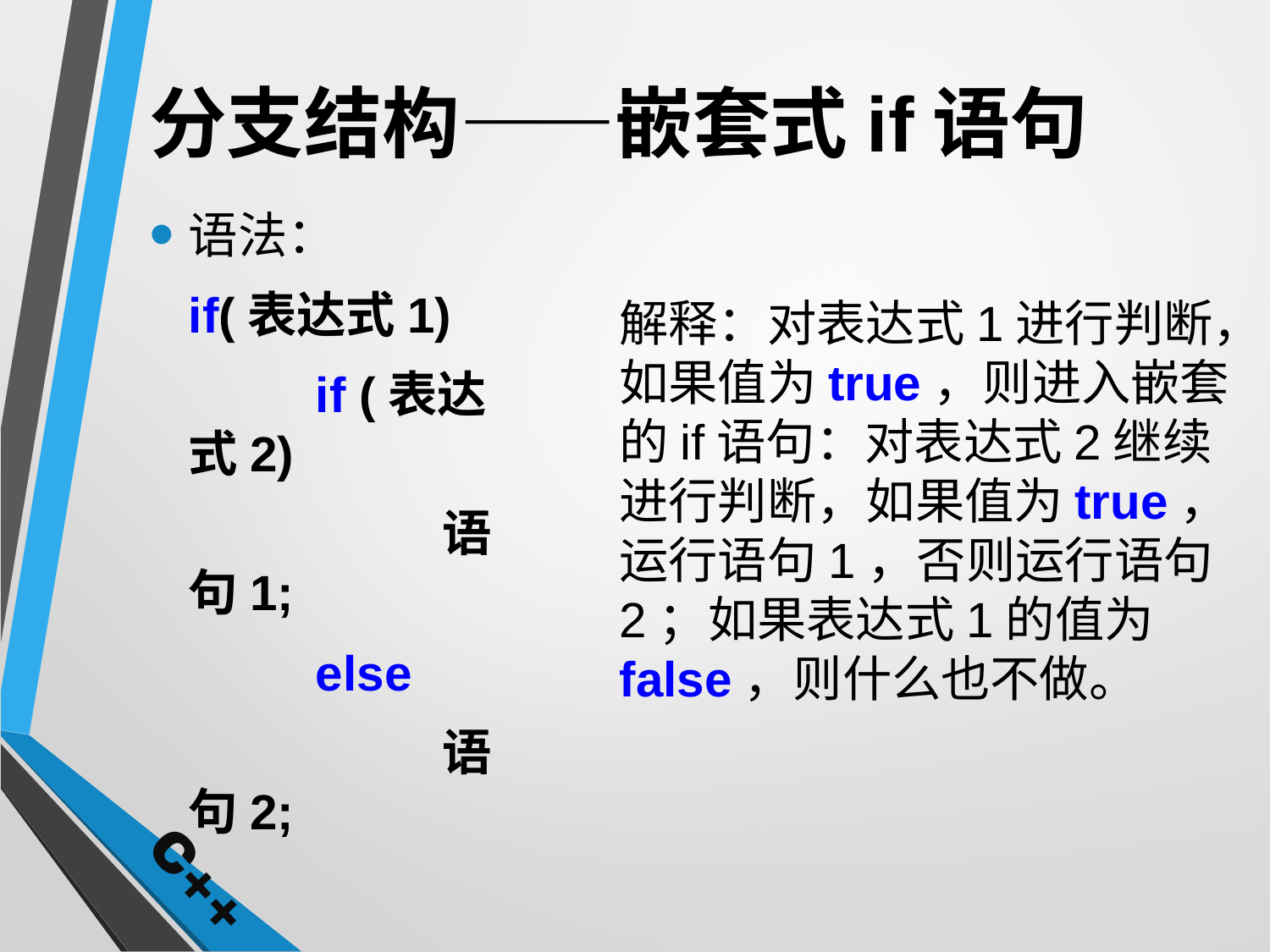

# 分支结构——嵌套式if语句
语法：
	if(表达式1)
		if (表达式2)
			语句1;
		else
			语句2;

解释：对表达式1进行判断，如果值为true，则进入嵌套的if语句：对表达式2继续进行判断，如果值为true，运行语句1，否则运行语句2；如果表达式1的值为false，则什么也不做。